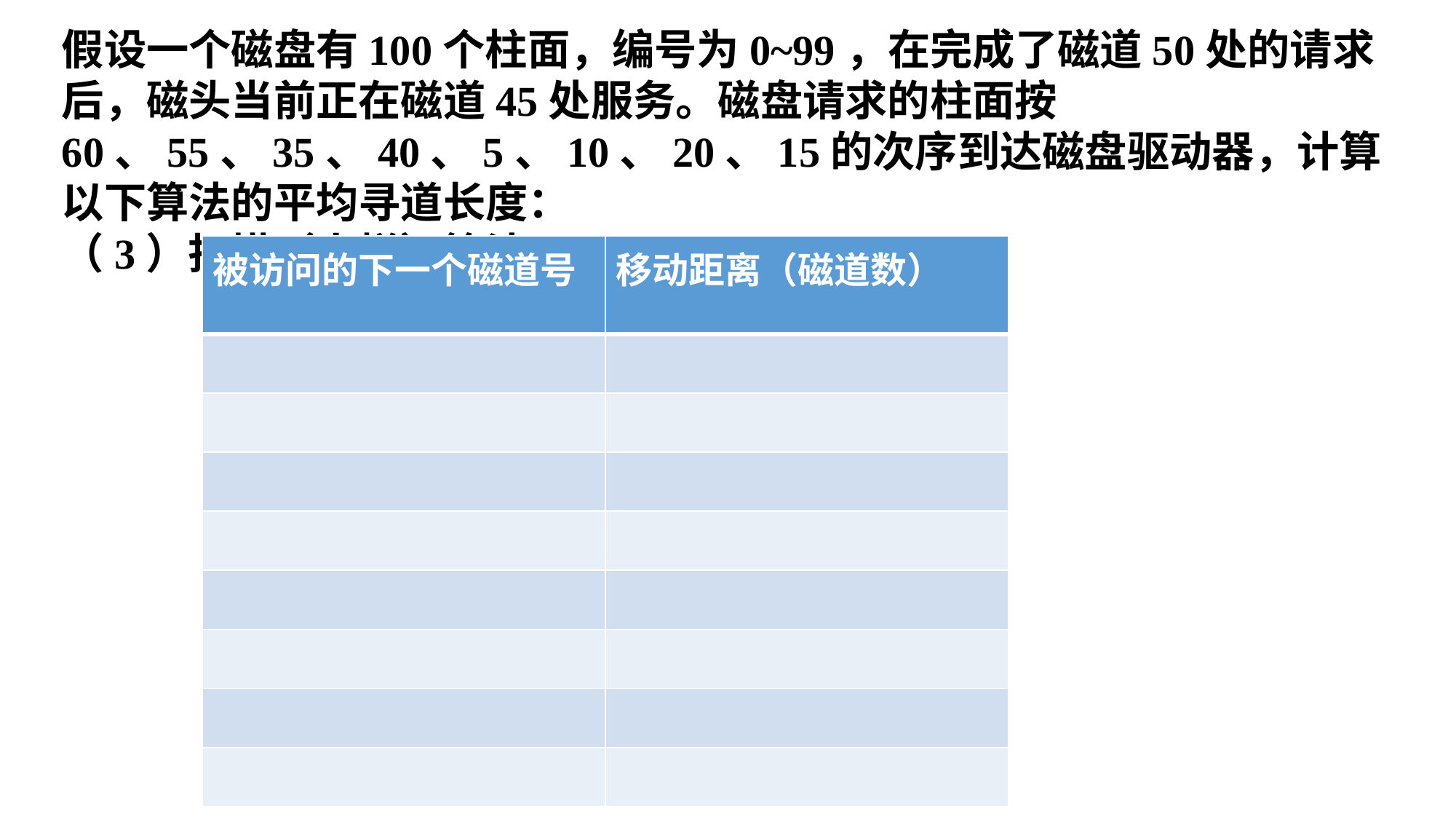

假设一个磁盘有100个柱面，编号为0~99，在完成了磁道50处的请求后，磁头当前正在磁道45处服务。磁盘请求的柱面按60、55、35、40、5、10、20、15的次序到达磁盘驱动器，计算以下算法的平均寻道长度：
（3）扫描（电梯）算法
| 被访问的下一个磁道号 | 移动距离（磁道数） |
| --- | --- |
|  |  |
|  |  |
|  |  |
|  |  |
|  |  |
|  |  |
|  |  |
|  |  |